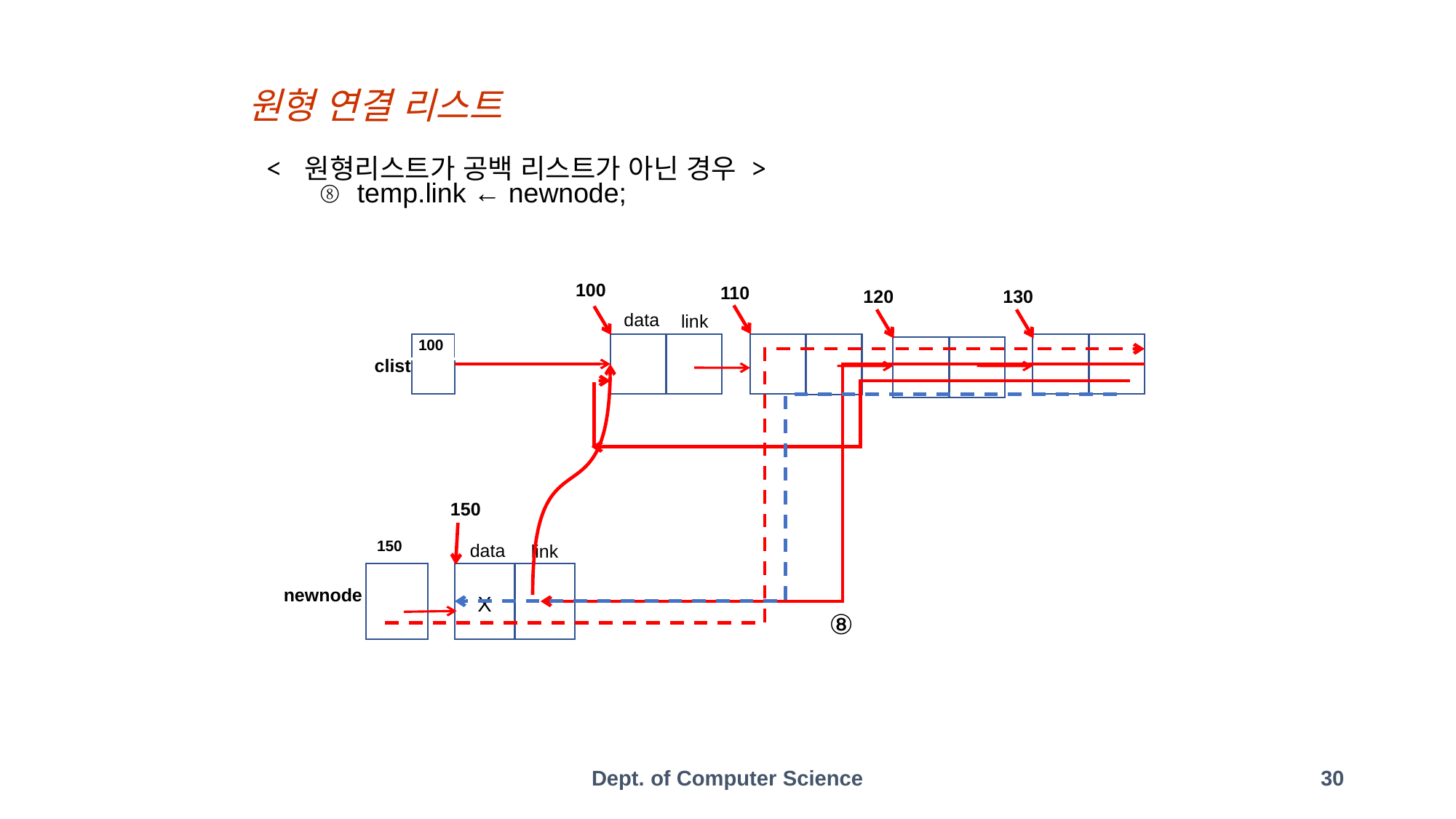

원형 연결 리스트
< 원형리스트가 공백 리스트가 아닌 경우 >
⑧ temp.link ← newnode;

100
110
120
130
data
link
100

clist
⑧
150
150
data
link

newnode
X
Dept. of Computer Science
30